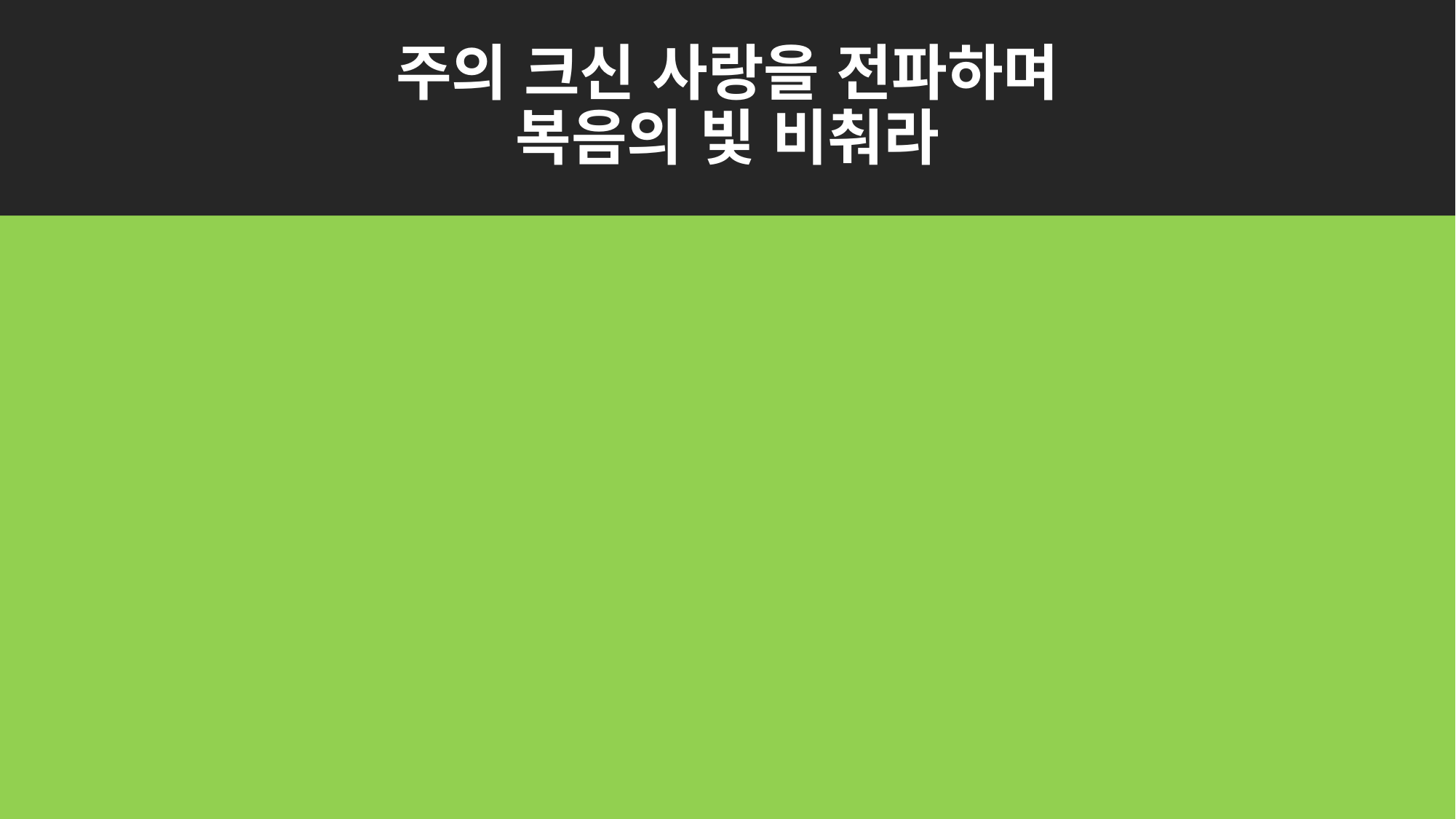

# 주의 크신 사랑을 전파하며 복음의 빛 비춰라